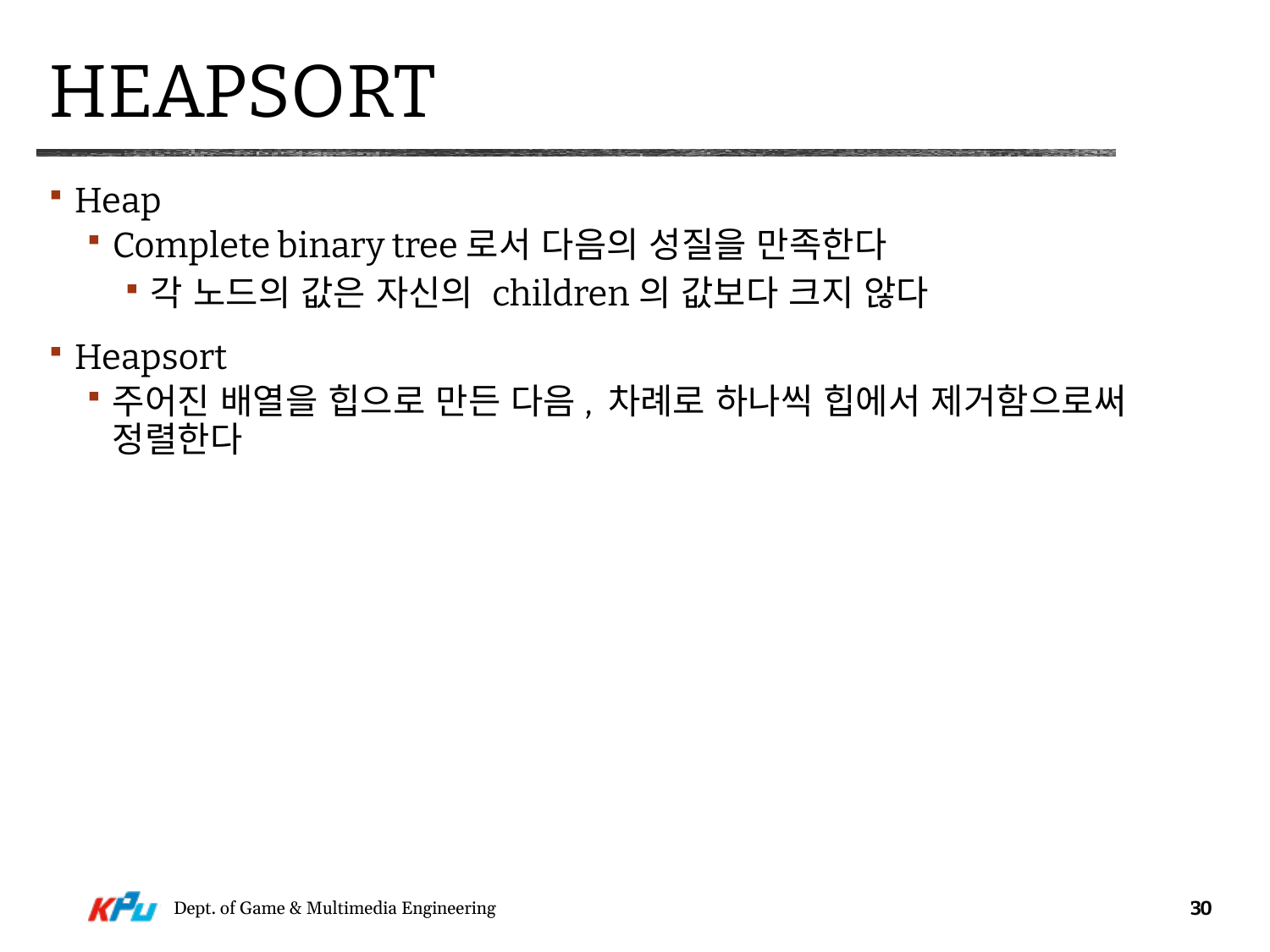

# Heapsort
Heap
Complete binary tree로서 다음의 성질을 만족한다
각 노드의 값은 자신의 children의 값보다 크지 않다
Heapsort
주어진 배열을 힙으로 만든 다음, 차례로 하나씩 힙에서 제거함으로써 정렬한다

Dept. of Game & Multimedia Engineering
30